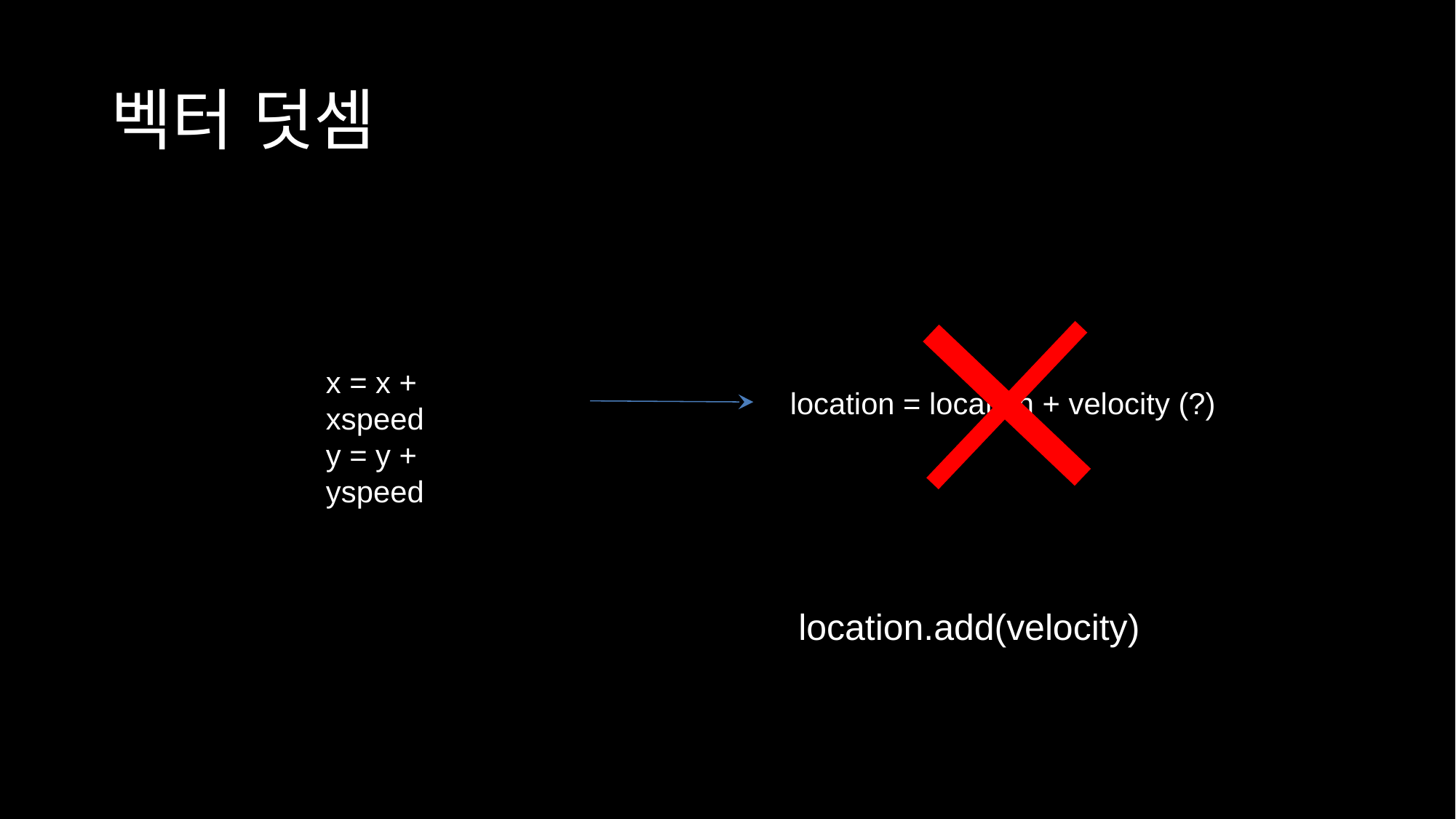

# 벡터 덧셈

x = x + xspeed
y = y + yspeed
location = location + velocity (?)
location.add(velocity)